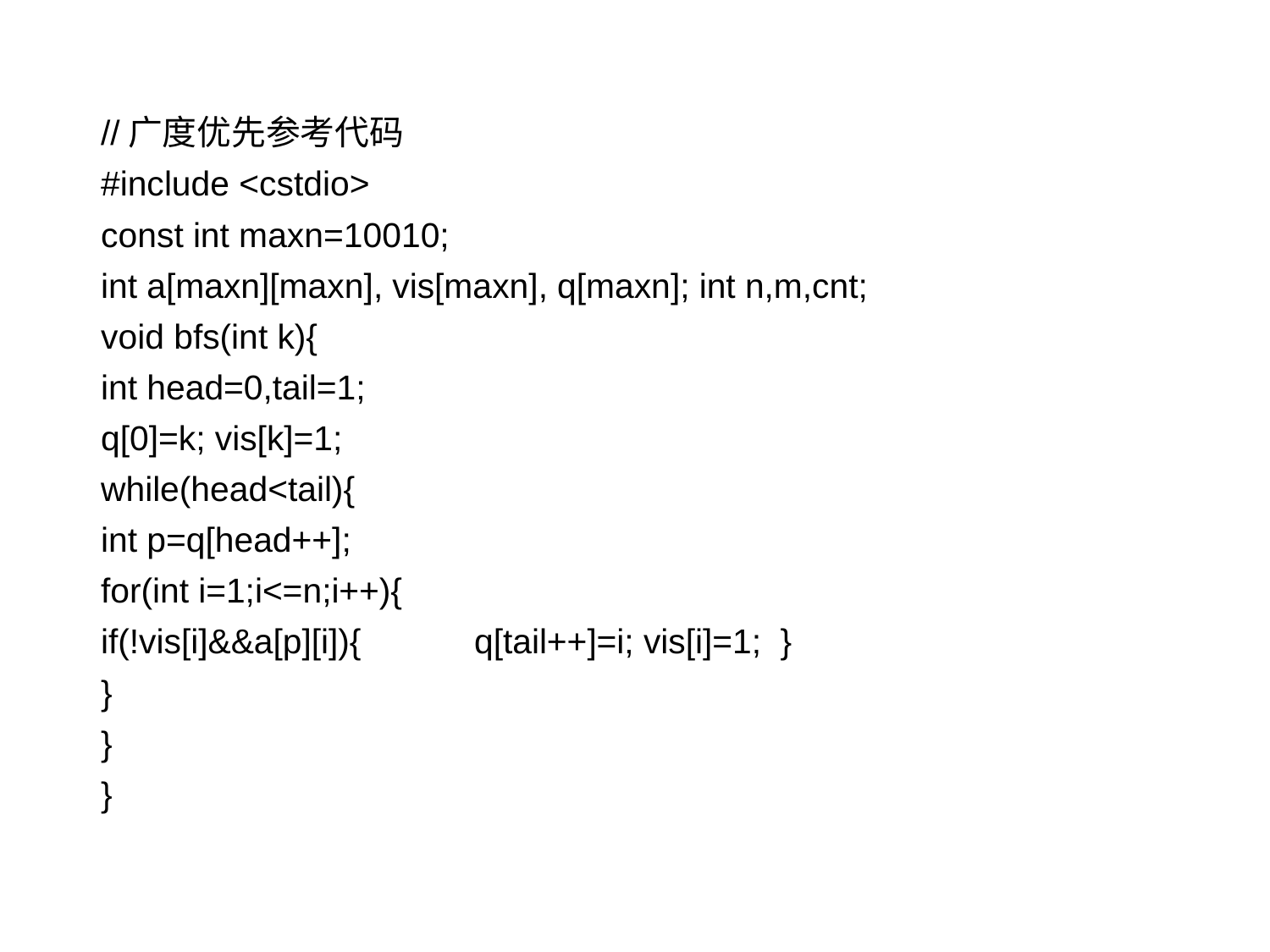

//广度优先参考代码
#include <cstdio>
const int maxn=10010;
int a[maxn][maxn], vis[maxn], q[maxn]; int n,m,cnt;
void bfs(int k){
	int head=0,tail=1;
	q[0]=k; vis[k]=1;
	while(head<tail){
		int p=q[head++];
		for(int i=1;i<=n;i++){
			if(!vis[i]&&a[p][i]){	q[tail++]=i; vis[i]=1;  }
		}
	}
}